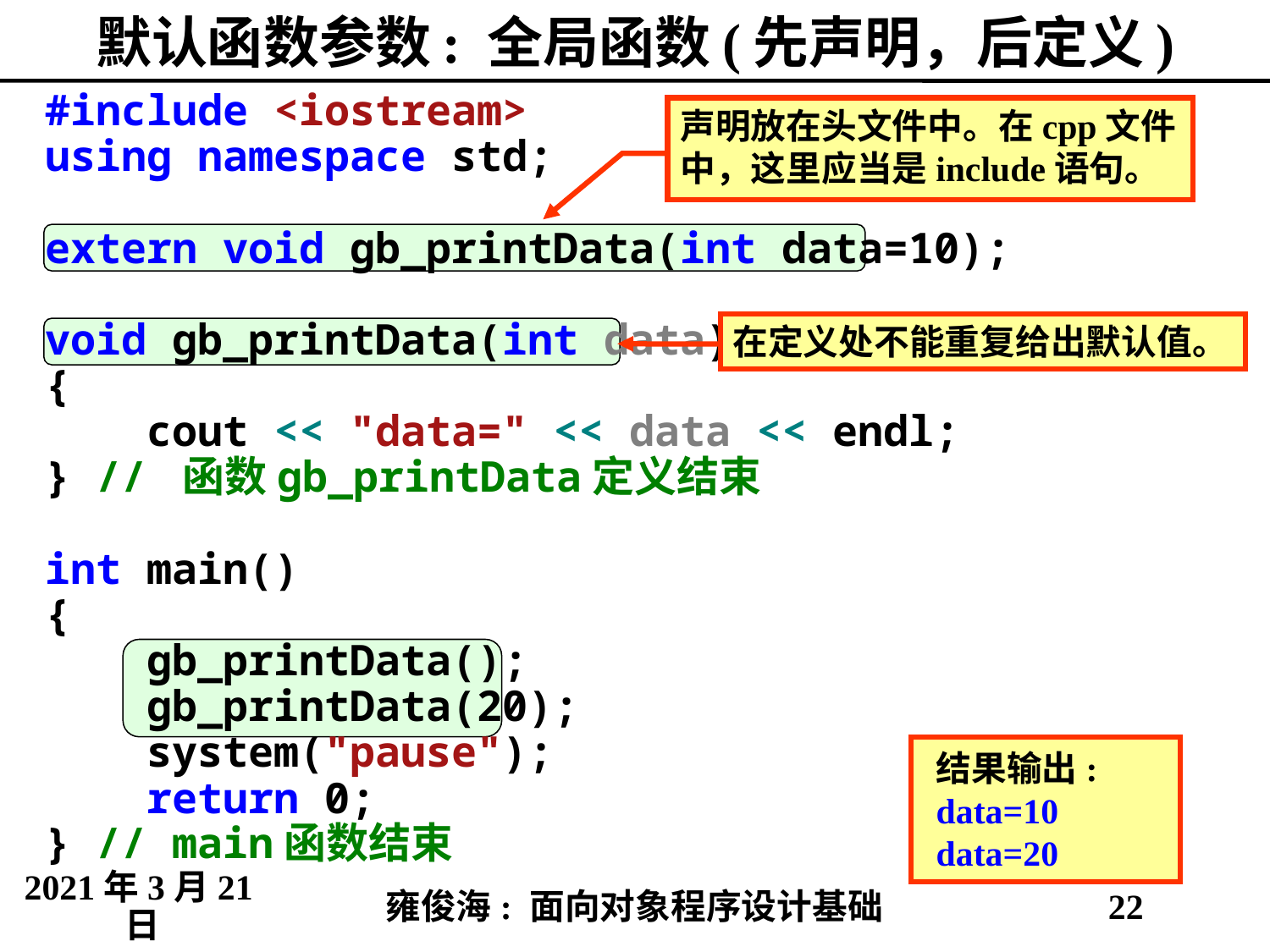

# 默认函数参数: 全局函数(先声明，后定义)

#include <iostream>
using namespace std;

extern void gb_printData(int data=10);

void gb_printData(int data)
{
    cout << "data=" << data << endl;
} // 函数gb_printData定义结束

int main()
{
    gb_printData();
    gb_printData(20);
    system("pause");
    return 0;
} // main函数结束
声明放在头文件中。在cpp文件中，这里应当是include语句。

在定义处不能重复给出默认值。

结果输出:
data=10
data=20
2021年3月21日
雍俊海: 面向对象程序设计基础
22